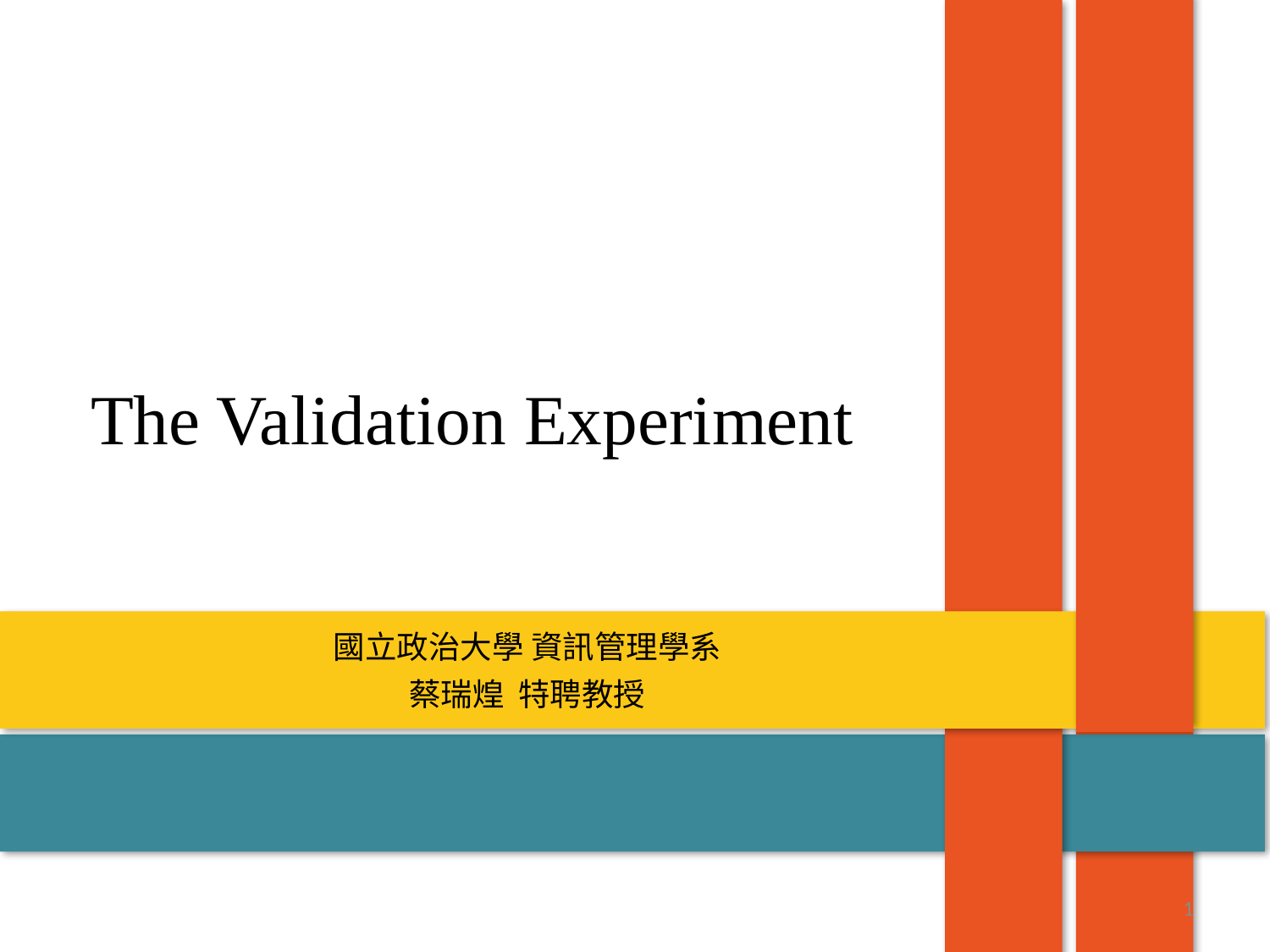

# The Validation Experiment
國立政治大學 資訊管理學系
蔡瑞煌  特聘教授
1